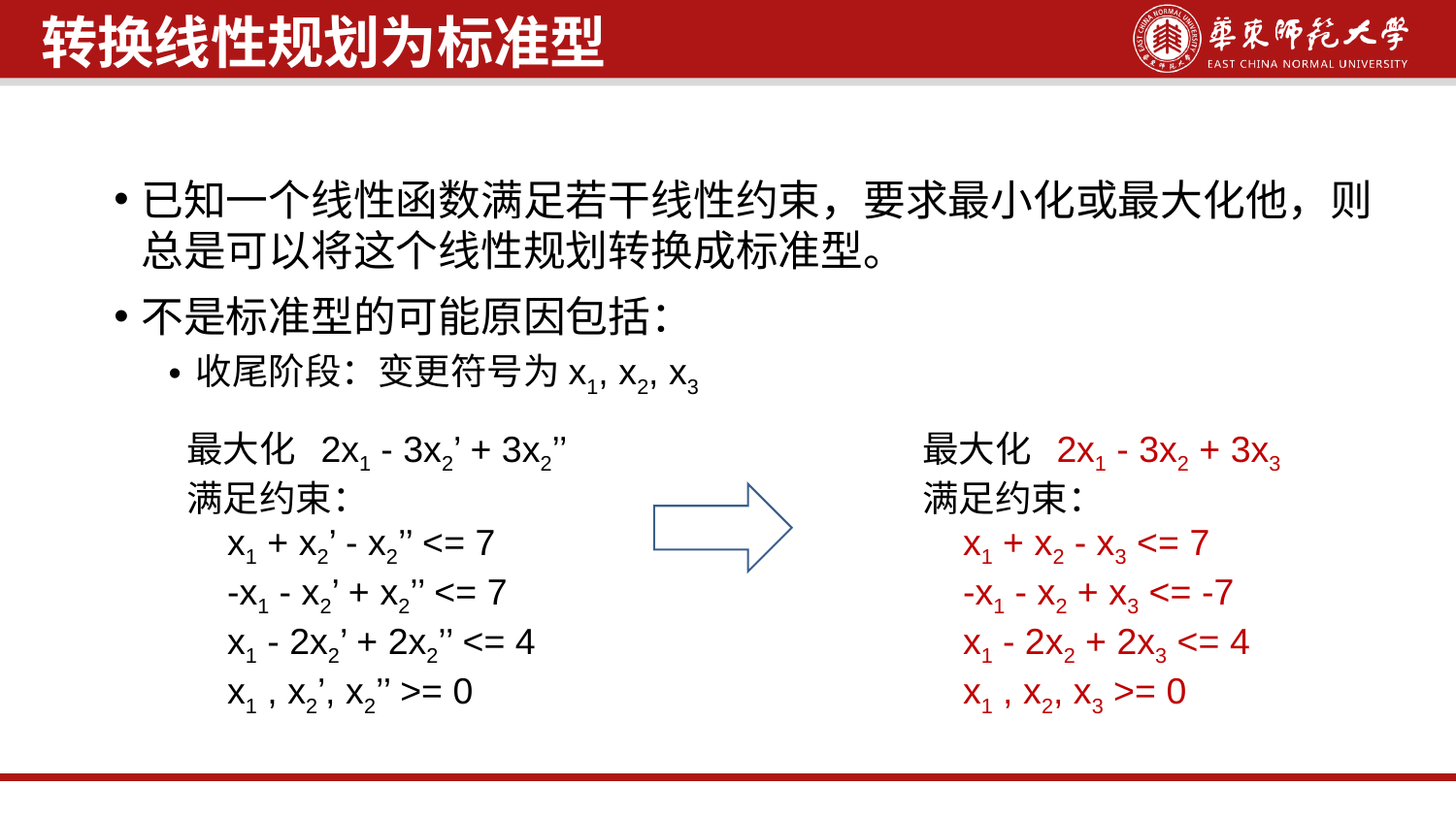

转换线性规划为标准型
已知一个线性函数满足若干线性约束，要求最小化或最大化他，则总是可以将这个线性规划转换成标准型。
不是标准型的可能原因包括：
收尾阶段：变更符号为x1, x2, x3

最大化  2x1 - 3x2’ + 3x2’’
满足约束：
    x1 + x2’ - x2’’ <= 7
    -x1 - x2’ + x2’’ <= 7
    x1 - 2x2’ + 2x2’’ <= 4
    x1 , x2’, x2’’ >= 0
最大化  2x1 - 3x2 + 3x3
满足约束：
    x1 + x2 - x3 <= 7
    -x1 - x2 + x3 <= -7
    x1 - 2x2 + 2x3 <= 4
    x1 , x2, x3 >= 0